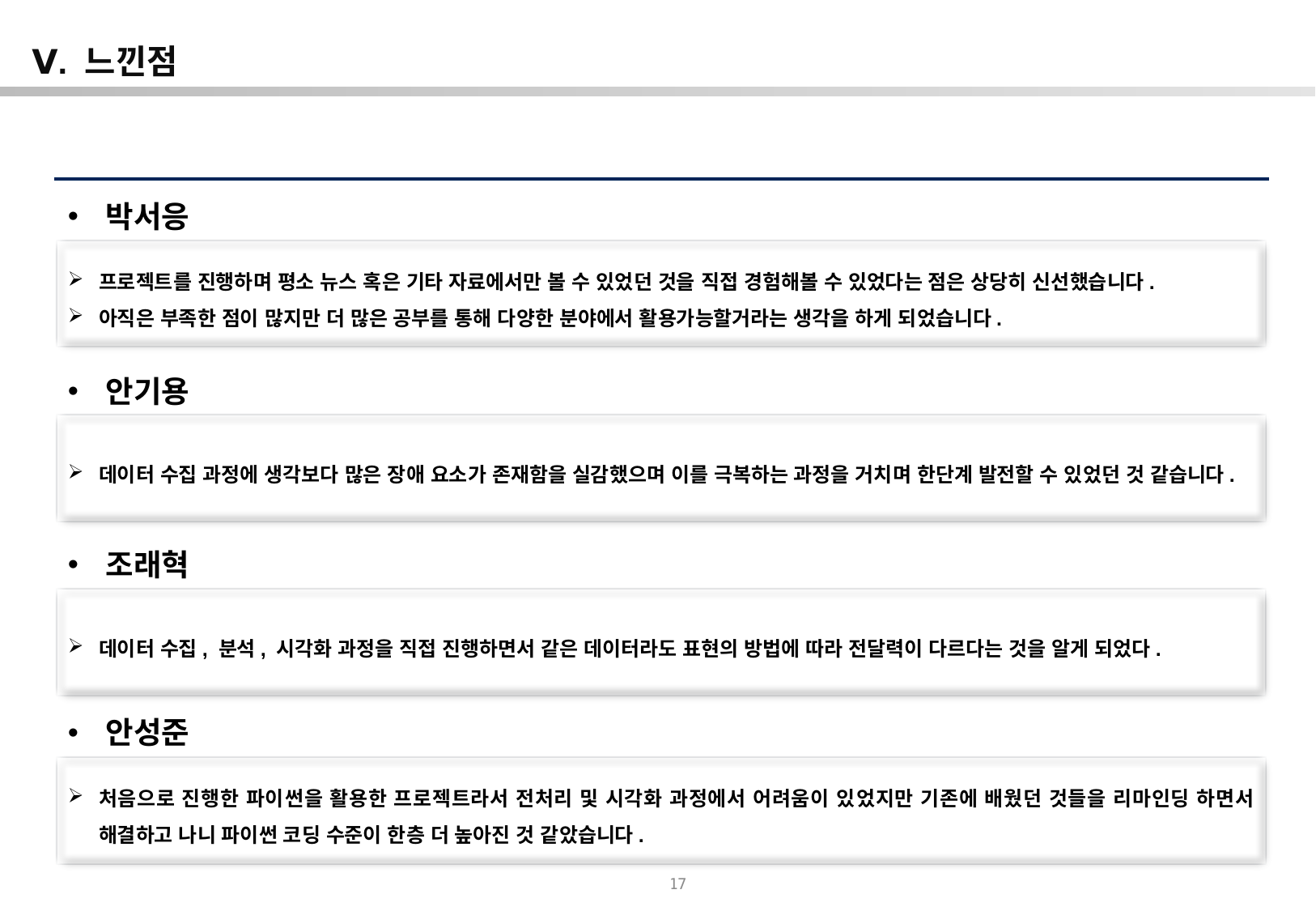

# Ⅴ. 느낀점

박서응
프로젝트를 진행하며 평소 뉴스 혹은 기타 자료에서만 볼 수 있었던 것을 직접 경험해볼 수 있었다는 점은 상당히 신선했습니다.
아직은 부족한 점이 많지만 더 많은 공부를 통해 다양한 분야에서 활용가능할거라는 생각을 하게 되었습니다.
안기용
데이터 수집 과정에 생각보다 많은 장애 요소가 존재함을 실감했으며 이를 극복하는 과정을 거치며 한단계 발전할 수 있었던 것 같습니다.
조래혁
데이터 수집, 분석, 시각화 과정을 직접 진행하면서 같은 데이터라도 표현의 방법에 따라 전달력이 다르다는 것을 알게 되었다.
안성준
처음으로 진행한 파이썬을 활용한 프로젝트라서 전처리 및 시각화 과정에서 어려움이 있었지만 기존에 배웠던 것들을 리마인딩 하면서 해결하고 나니 파이썬 코딩 수준이 한층 더 높아진 것 같았습니다.